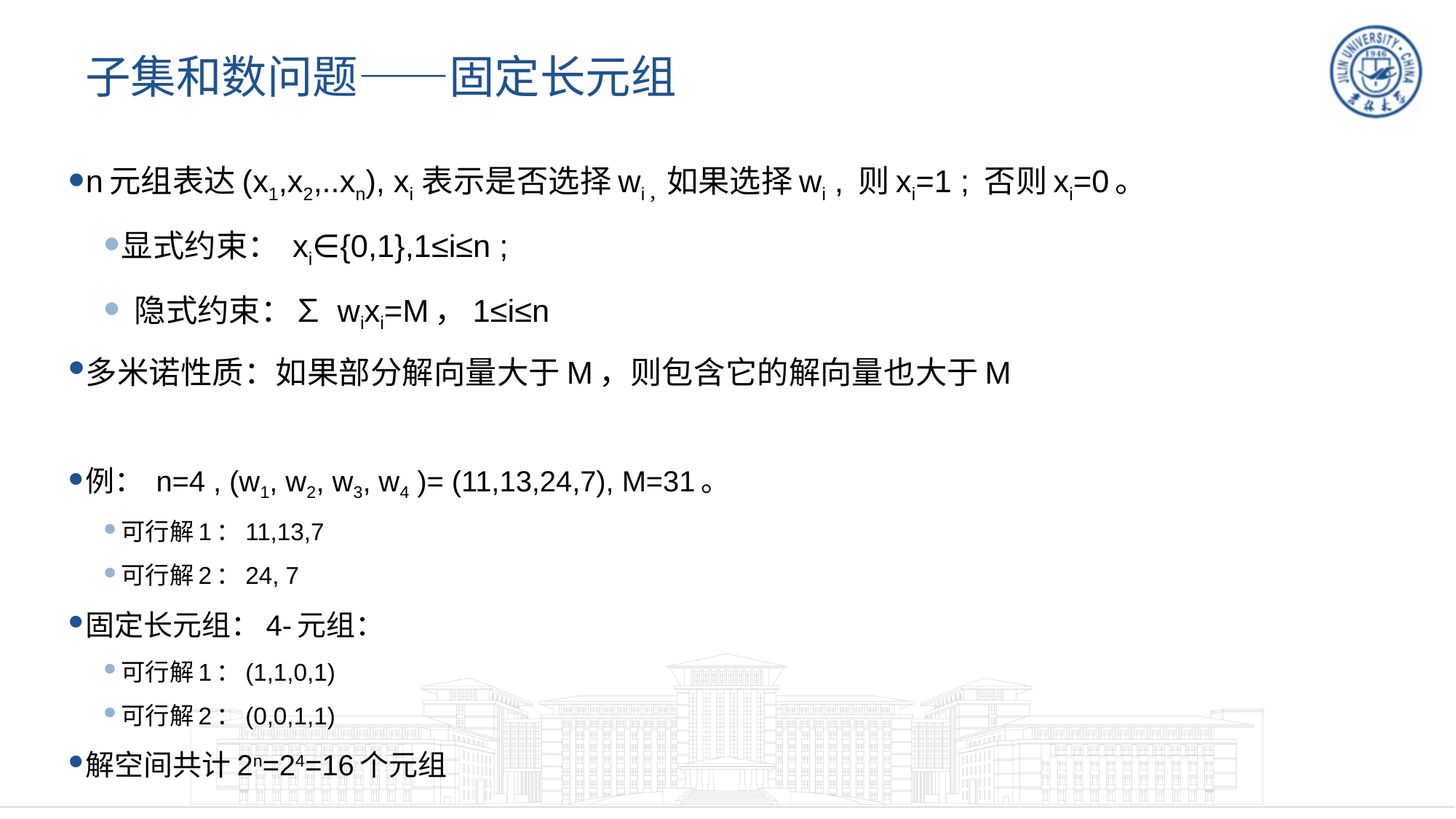

# 子集和数问题——固定长元组
n元组表达(x1,x2,..xn), xi 表示是否选择wi，如果选择wi , 则xi=1 ; 否则xi=0。
显式约束： xi∈{0,1},1≤i≤n ;
 隐式约束：∑ wixi=M，1≤i≤n
多米诺性质：如果部分解向量大于M，则包含它的解向量也大于M

例： n=4 , (w1, w2, w3, w4 )= (11,13,24,7), M=31。
可行解1：11,13,7
可行解2：24, 7
固定长元组：4-元组：
可行解1：(1,1,0,1)
可行解2：(0,0,1,1)
解空间共计2n=24=16个元组

13